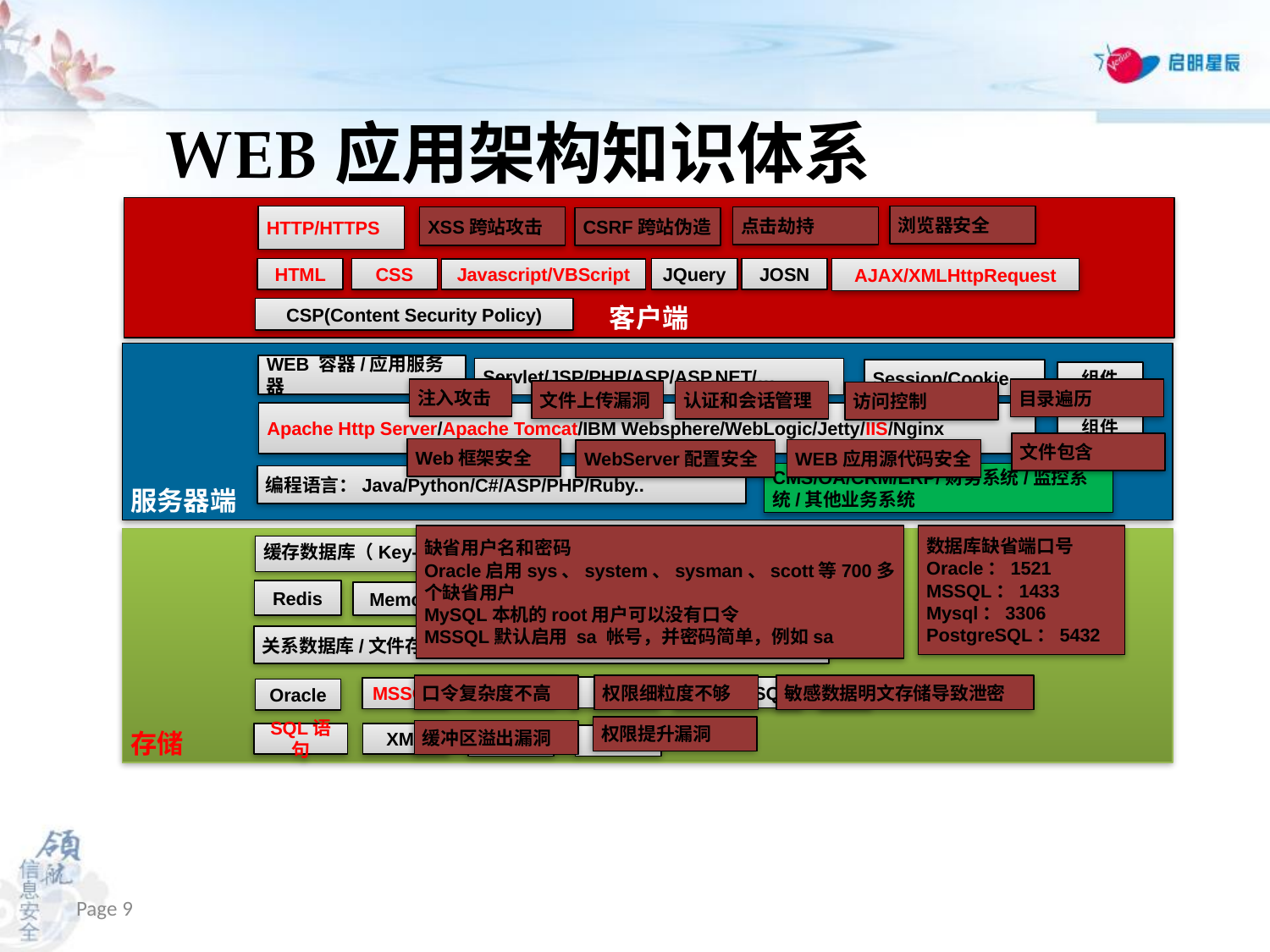

# WEB应用架构知识体系
客户端
HTTP/HTTPS
浏览器安全
点击劫持
XSS跨站攻击
CSRF跨站伪造
AJAX/XMLHttpRequest
HTML
CSS
JQuery
JOSN
Javascript/VBScript
CSP(Content Security Policy)
服务器端
WEB 容器/应用服务器
Servlet/JSP/PHP/ASP/ASP.NET/…
Session/Cookie
组件
注入攻击
文件上传漏洞
认证和会话管理
访问控制
Web框架安全
WEB应用源代码安全
WebServer配置安全
目录遍历
文件包含
Apache Http Server/Apache Tomcat/IBM Websphere/WebLogic/Jetty/IIS/Nginx
组件
CMS/OA/CRM/ERP/财务系统/监控系统/其他业务系统
编程语言：Java/Python/C#/ASP/PHP/Ruby..
缺省用户名和密码
Oracle启用sys、system、sysman、scott等700多个缺省用户
MySQL本机的root用户可以没有口令
MSSQL默认启用 sa 帐号，并密码简单，例如sa
数据库缺省端口号
Oracle：1521
MSSQL：1433
Mysql：3306
PostgreSQL：5432
口令复杂度不高
权限细粒度不够
敏感数据明文存储导致泄密
权限提升漏洞
缓冲区溢出漏洞
存储
缓存数据库（Key-value）
Redis
Memcached
MongoDB
关系数据库/文件存储
Mysql
…
DB2
PostgreSQL
MSSQL
Oracle
SQL语句
XML
组件
XPath
Page 9